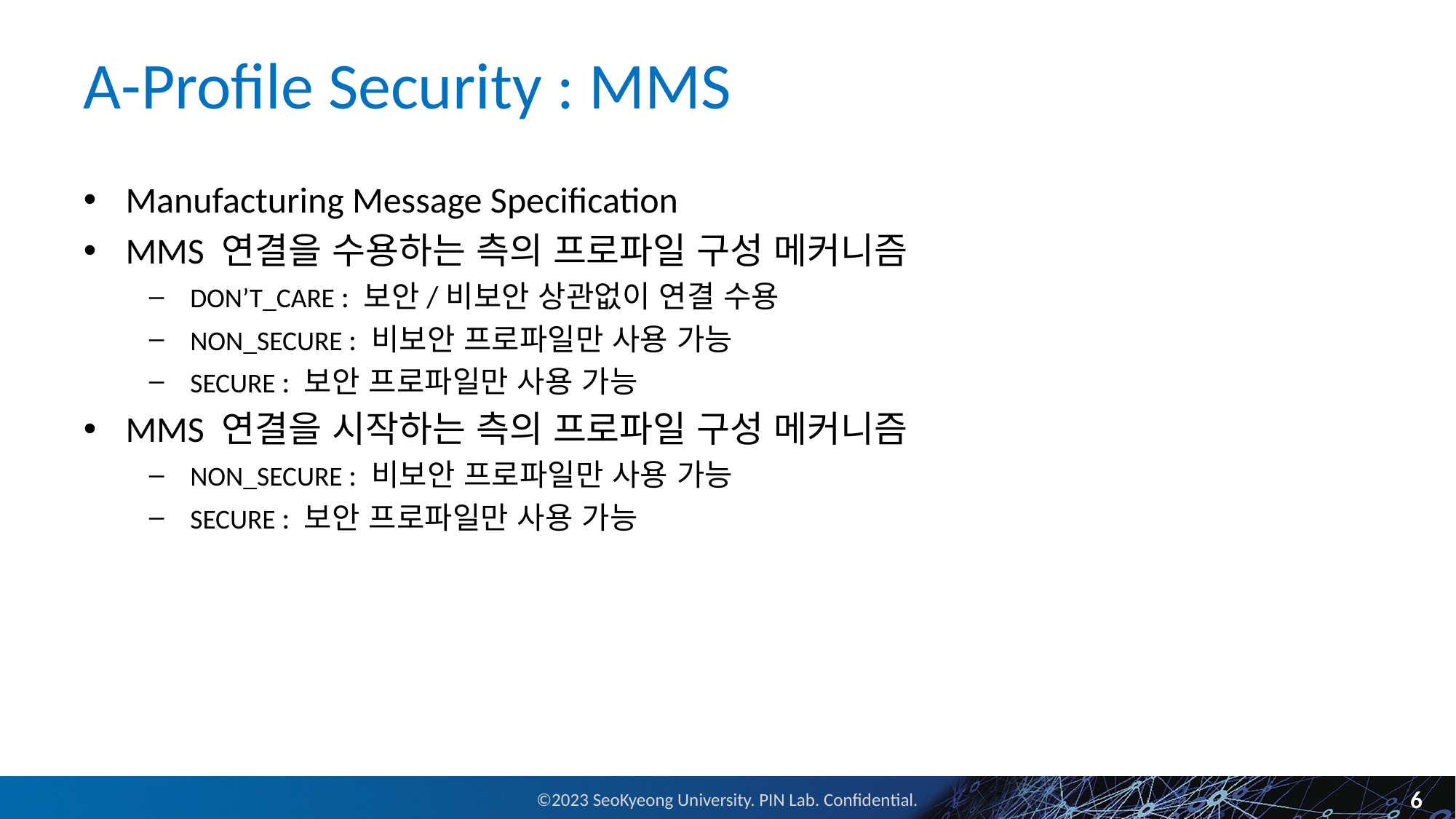

# A-Profile Security : MMS
Manufacturing Message Specification
MMS 연결을 수용하는 측의 프로파일 구성 메커니즘
DON’T_CARE : 보안/비보안 상관없이 연결 수용
NON_SECURE : 비보안 프로파일만 사용 가능
SECURE : 보안 프로파일만 사용 가능
MMS 연결을 시작하는 측의 프로파일 구성 메커니즘
NON_SECURE : 비보안 프로파일만 사용 가능
SECURE : 보안 프로파일만 사용 가능
6